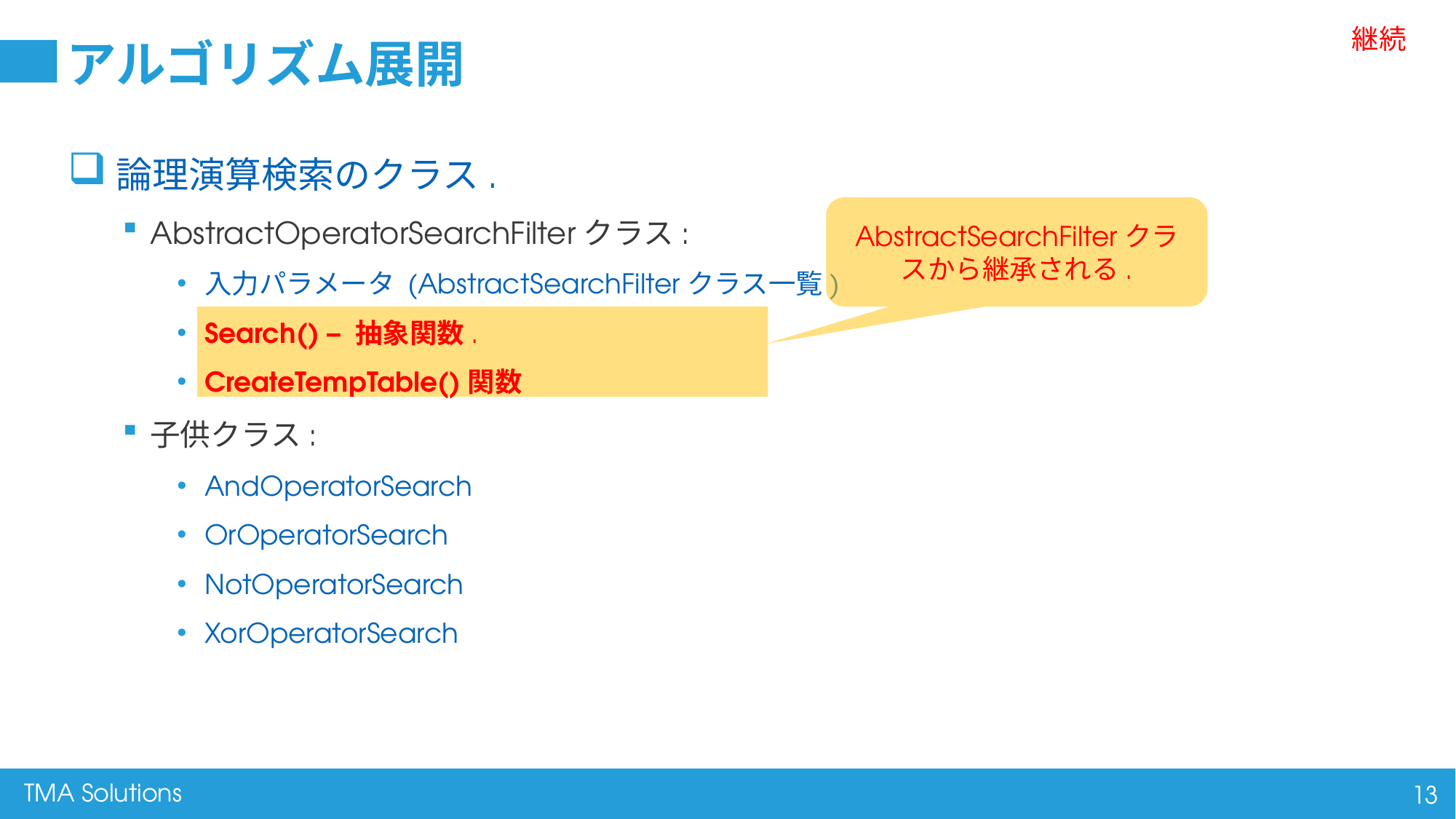

継続
# アルゴリズム展開
論理演算検索のクラス.
AbstractOperatorSearchFilterクラス:
入力パラメータ (AbstractSearchFilterクラス一覧)
Search() – 抽象関数.
CreateTempTable()関数
子供クラス:
AndOperatorSearch
OrOperatorSearch
NotOperatorSearch
XorOperatorSearch
AbstractSearchFilterクラスから継承される.